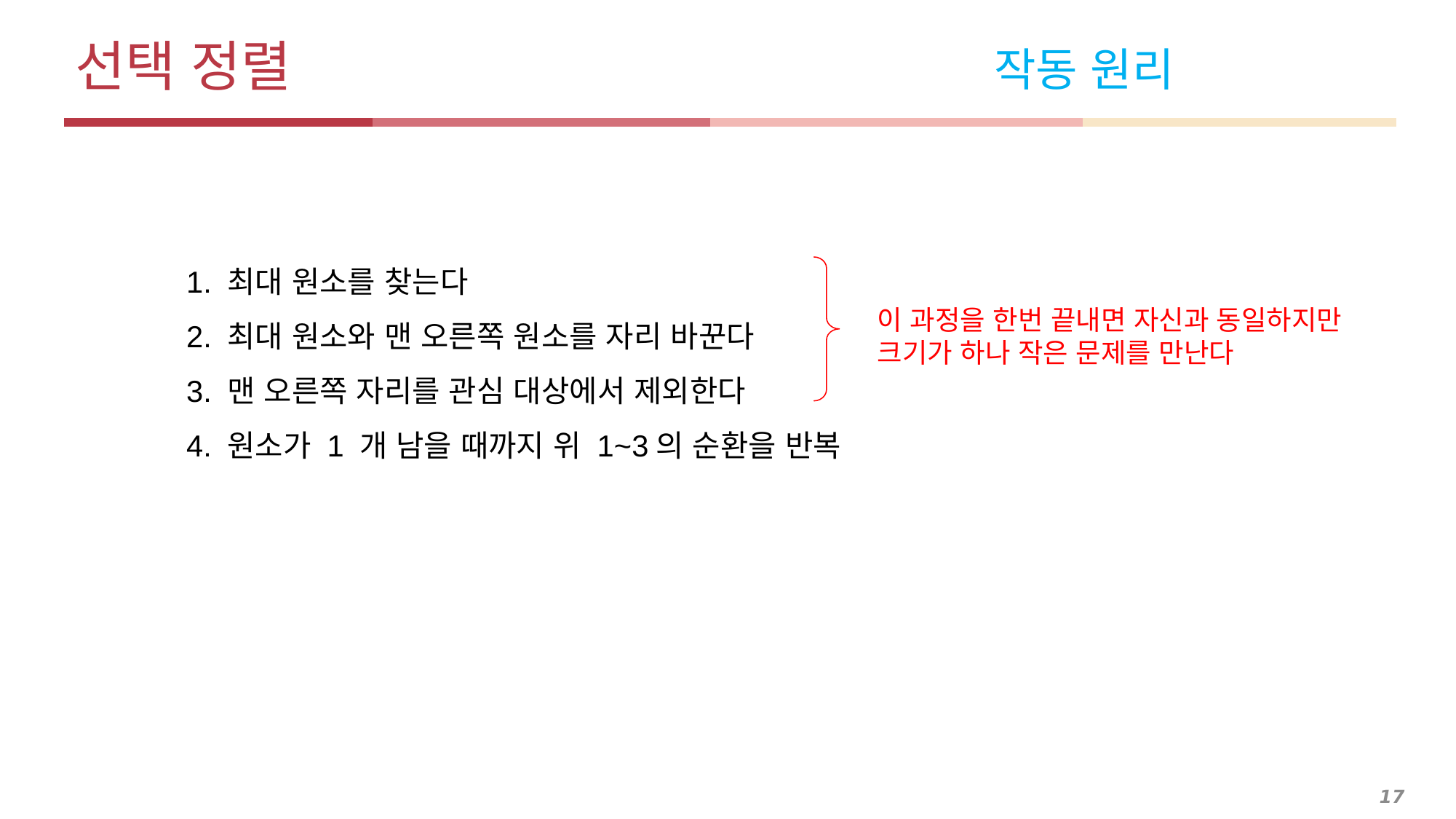

# 선택 정렬                                              작동 원리
1. 최대 원소를 찾는다
2. 최대 원소와 맨 오른쪽 원소를 자리 바꾼다
3. 맨 오른쪽 자리를 관심 대상에서 제외한다
4. 원소가 1 개 남을 때까지 위 1~3의 순환을 반복

이 과정을 한번 끝내면 자신과 동일하지만
크기가 하나 작은 문제를 만난다